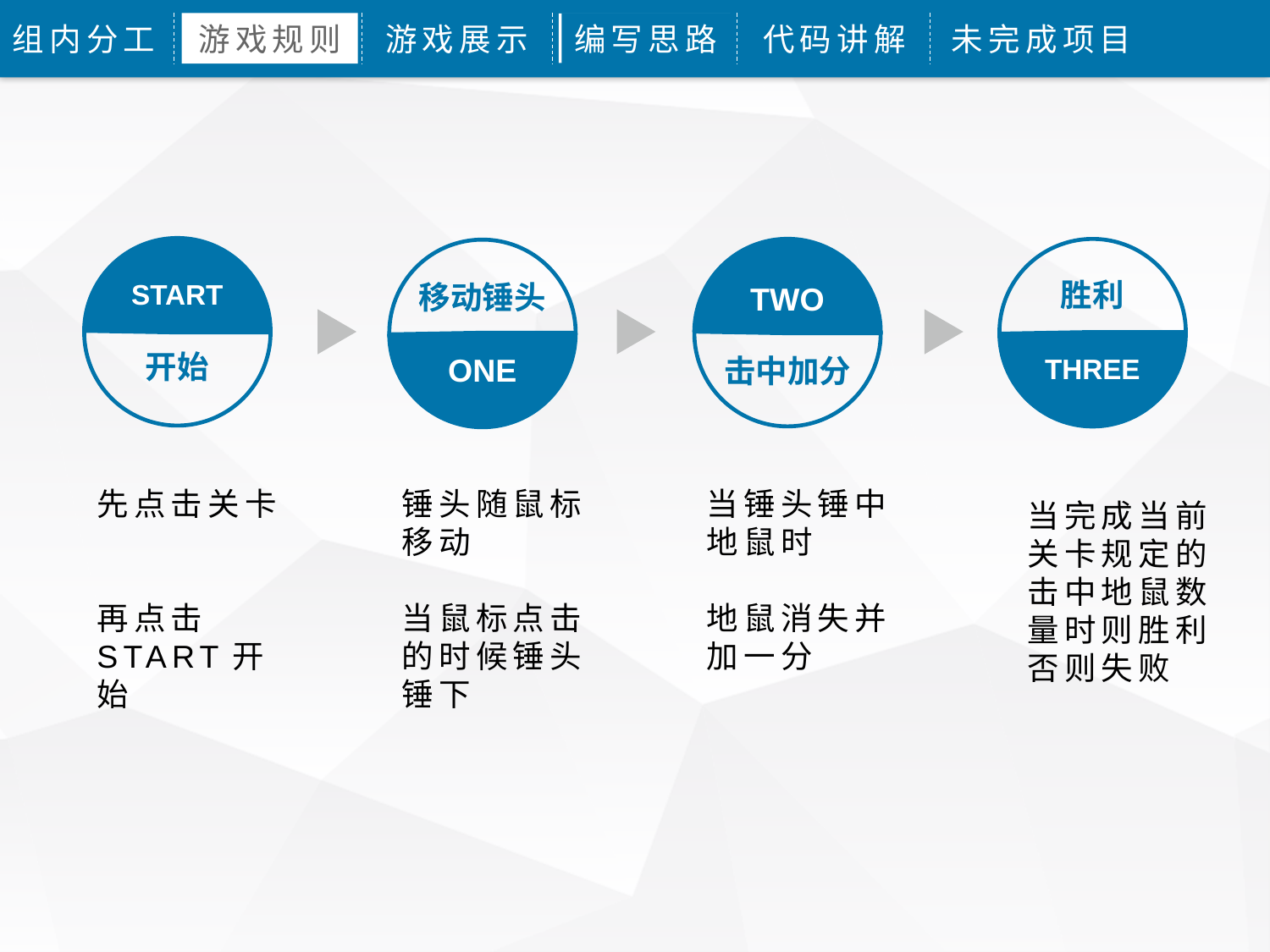

组内分工
游戏规则
游戏展示
编写思路
代码讲解
未完成项目

START
开始

TWO
击中加分

胜利
THREE

移动锤头
ONE

先点击关卡

再点击START开始
锤头随鼠标移动

当鼠标点击的时候锤头锤下
当锤头锤中地鼠时

地鼠消失并加一分
当完成当前关卡规定的击中地鼠数量时则胜利否则失败